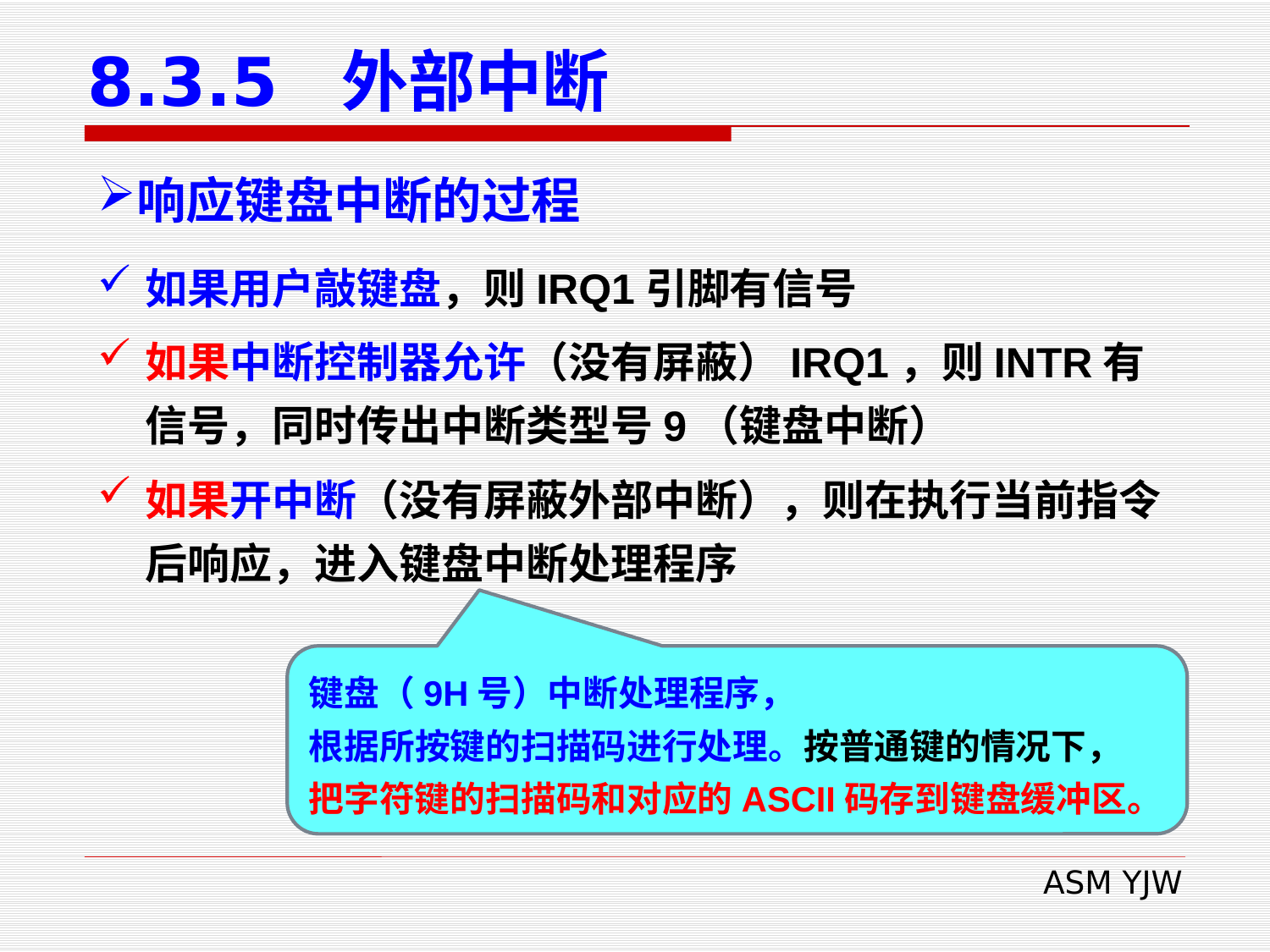

# 8.3.5  外部中断
响应键盘中断的过程
如果用户敲键盘，则IRQ1引脚有信号
如果中断控制器允许（没有屏蔽）IRQ1，则INTR有信号，同时传出中断类型号9（键盘中断）
如果开中断（没有屏蔽外部中断），则在执行当前指令后响应，进入键盘中断处理程序

键盘（9H号）中断处理程序，
根据所按键的扫描码进行处理。按普通键的情况下，
把字符键的扫描码和对应的ASCII码存到键盘缓冲区。